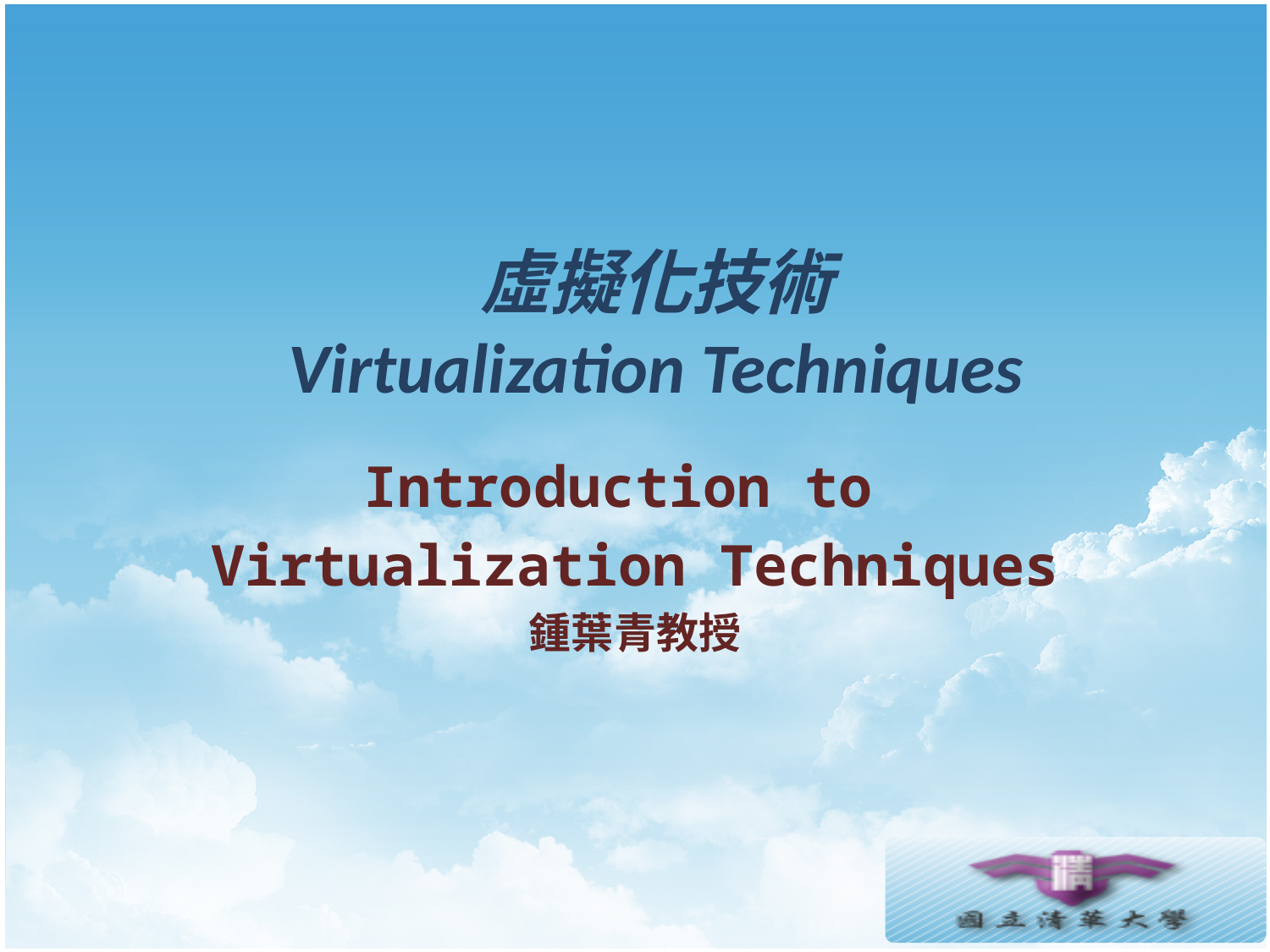

# 虛擬化技術 Virtualization Techniques
Introduction to
Virtualization Techniques
鍾葉青教授